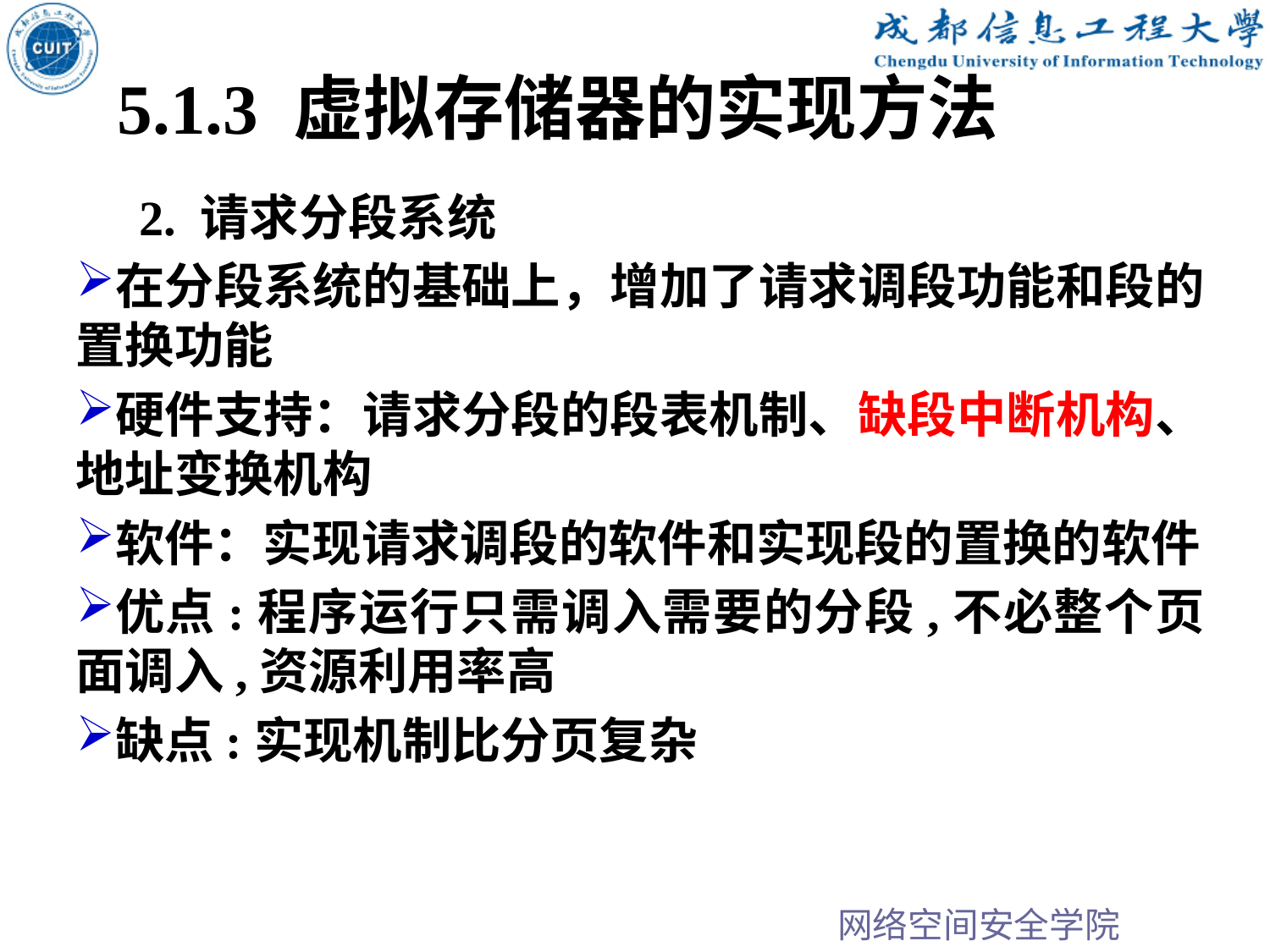

5.1.3 虚拟存储器的实现方法
2. 请求分段系统
在分段系统的基础上，增加了请求调段功能和段的置换功能
硬件支持：请求分段的段表机制、缺段中断机构、地址变换机构
软件：实现请求调段的软件和实现段的置换的软件
优点:程序运行只需调入需要的分段,不必整个页面调入,资源利用率高
缺点:实现机制比分页复杂